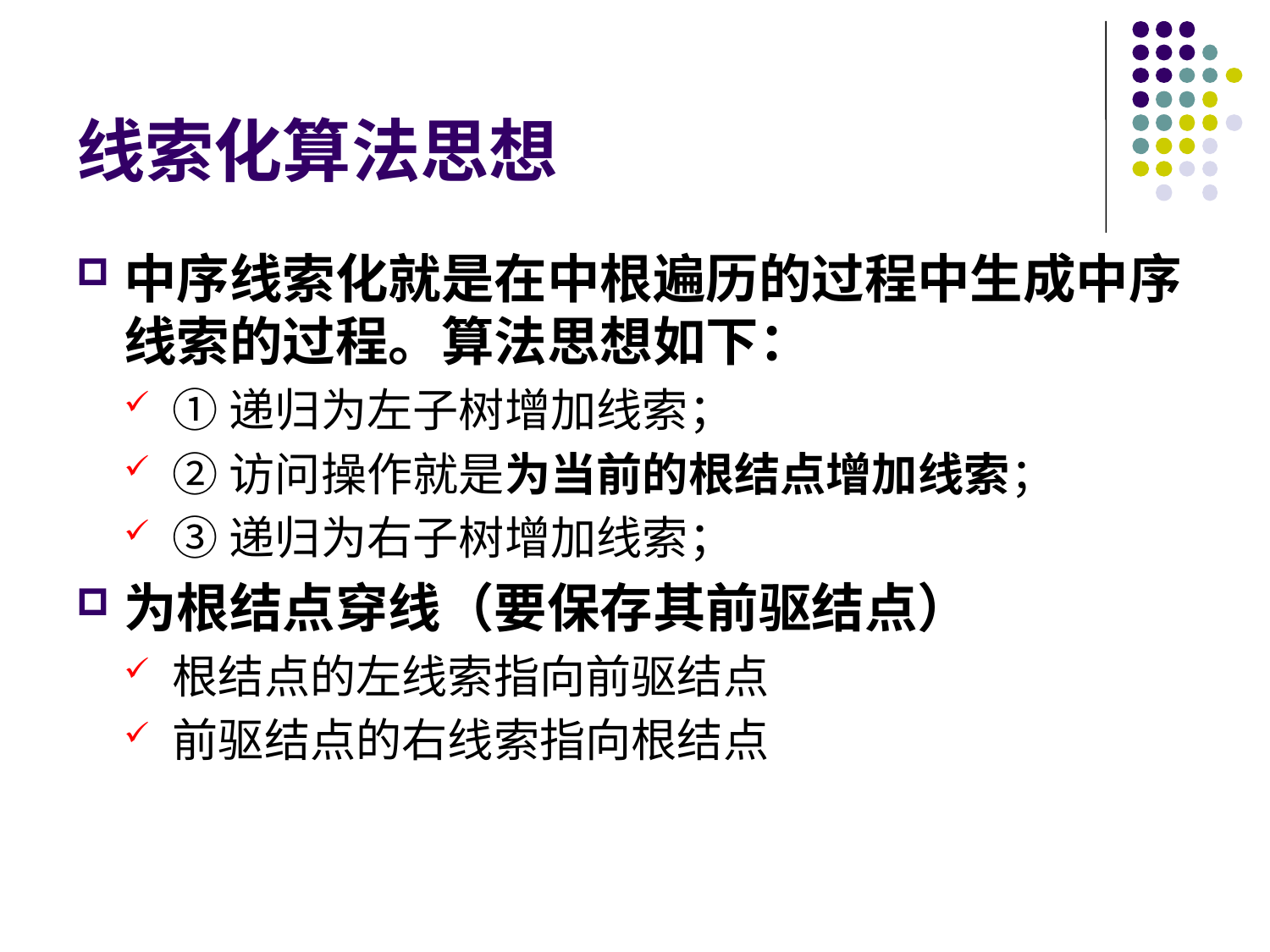

# 线索化算法思想
中序线索化就是在中根遍历的过程中生成中序线索的过程。算法思想如下：
①递归为左子树增加线索；
②访问操作就是为当前的根结点增加线索；
③递归为右子树增加线索；
为根结点穿线（要保存其前驱结点）
根结点的左线索指向前驱结点
前驱结点的右线索指向根结点